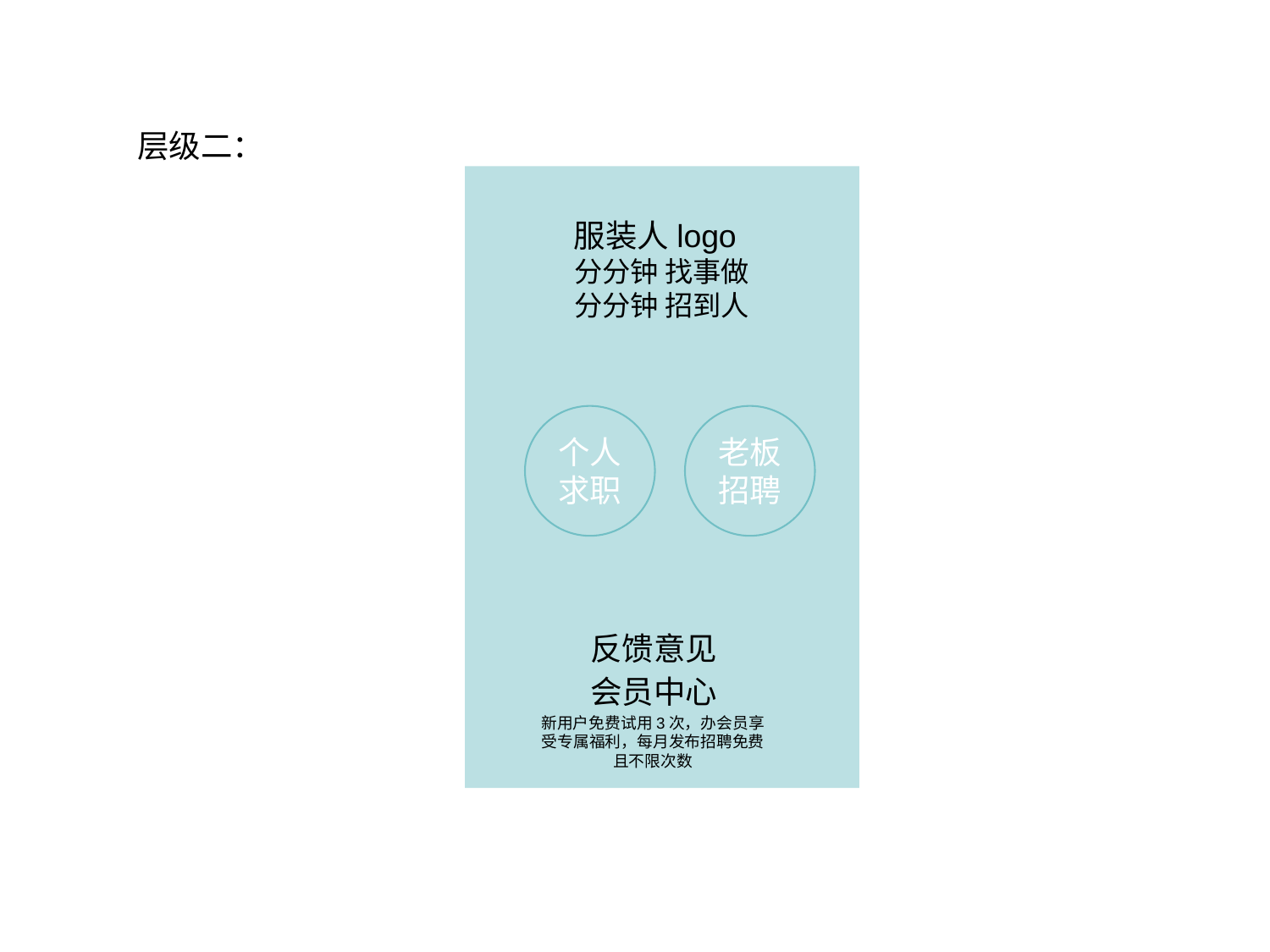

层级二：

    服装人logo
  分分钟 找事做
  分分钟 招到人
个人求职
老板招聘
反馈意见
会员中心
新用户免费试用3次，办会员享受专属福利，每月发布招聘免费且不限次数